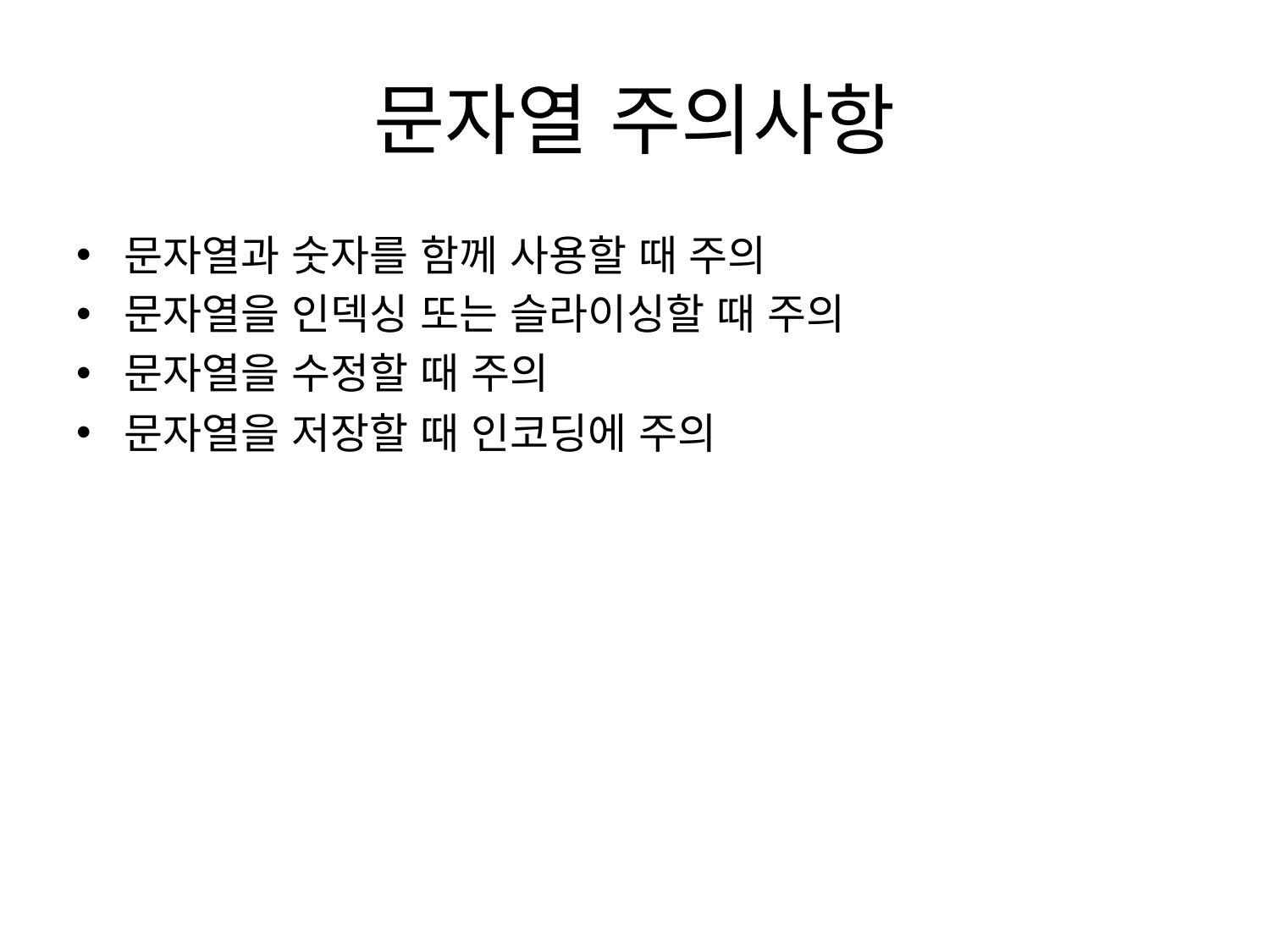

# 문자열 주의사항
문자열과 숫자를 함께 사용할 때 주의
문자열을 인덱싱 또는 슬라이싱할 때 주의
문자열을 수정할 때 주의
문자열을 저장할 때 인코딩에 주의